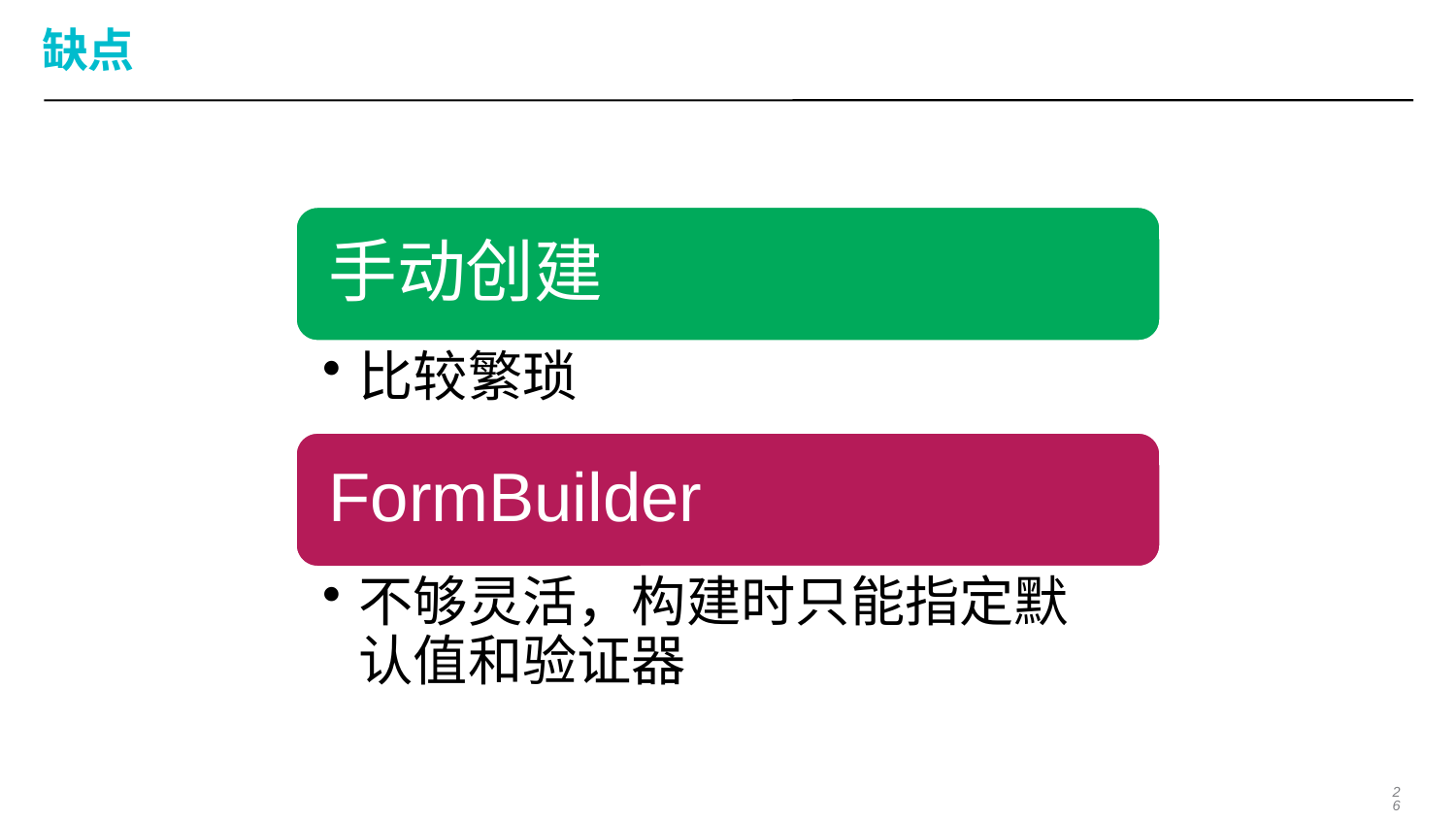

# 缺点
手动创建
比较繁琐
FormBuilder
不够灵活，构建时只能指定默认值和验证器
26